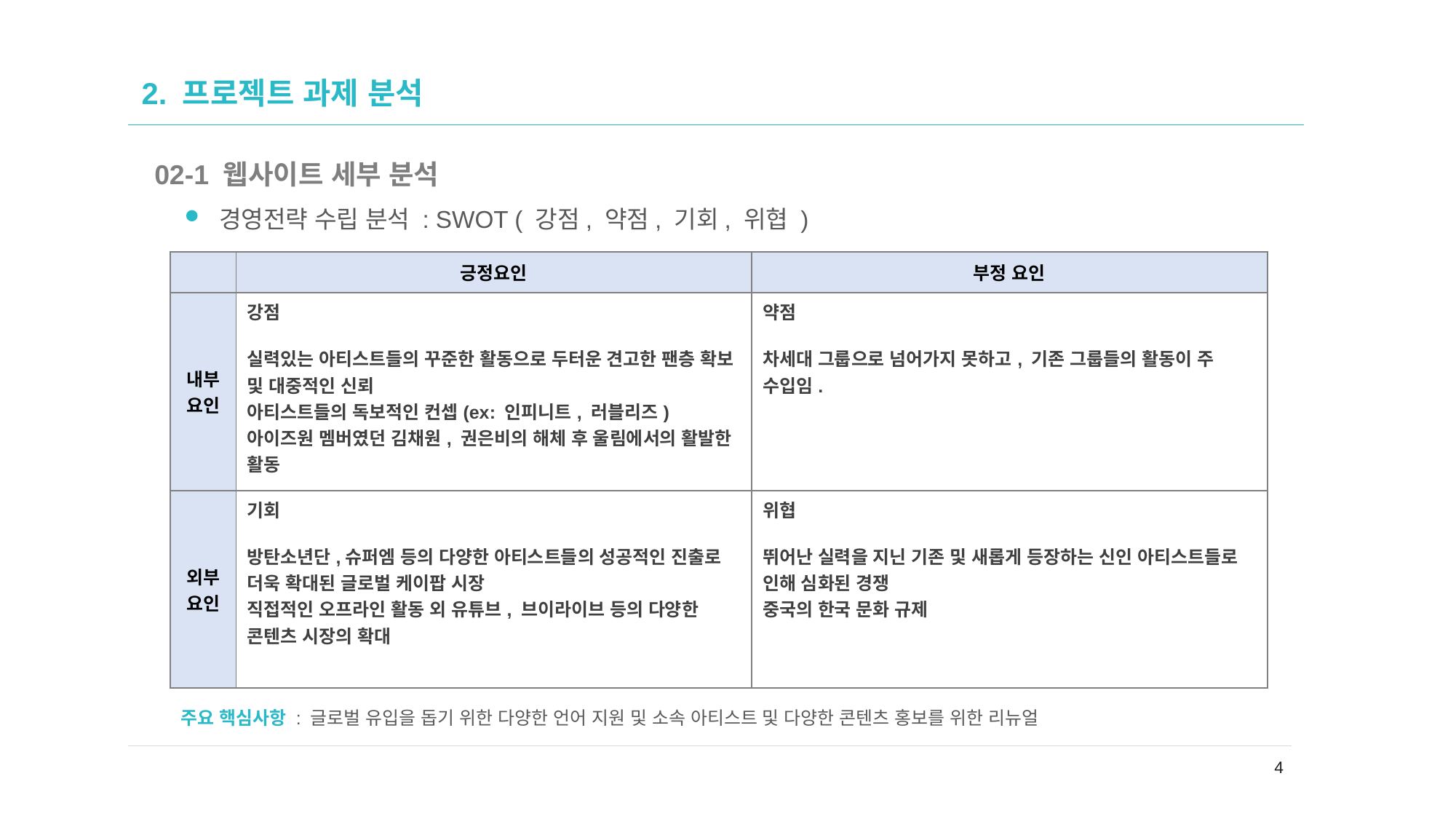

# 2. 프로젝트 과제 분석
02-1 웹사이트 세부 분석
경영전략 수립 분석 : SWOT ( 강점, 약점, 기회, 위협 )

|  | 긍정요인 | 부정 요인 |
| --- | --- | --- |
| 내부요인 | 강점 실력있는 아티스트들의 꾸준한 활동으로 두터운 견고한 팬층 확보 및 대중적인 신뢰 아티스트들의 독보적인 컨셉(ex: 인피니트, 러블리즈) 아이즈원 멤버였던 김채원, 권은비의 해체 후 울림에서의 활발한 활동 | 약점 차세대 그룹으로 넘어가지 못하고, 기존 그룹들의 활동이 주 수입임. |
| 외부요인 | 기회 방탄소년단,슈퍼엠 등의 다양한 아티스트들의 성공적인 진출로 더욱 확대된 글로벌 케이팝 시장 직접적인 오프라인 활동 외 유튜브, 브이라이브 등의 다양한 콘텐츠 시장의 확대 | 위협 뛰어난 실력을 지닌 기존 및 새롭게 등장하는 신인 아티스트들로 인해 심화된 경쟁 중국의 한국 문화 규제 |
주요 핵심사항 : 글로벌 유입을 돕기 위한 다양한 언어 지원 및 소속 아티스트 및 다양한 콘텐츠 홍보를 위한 리뉴얼
4